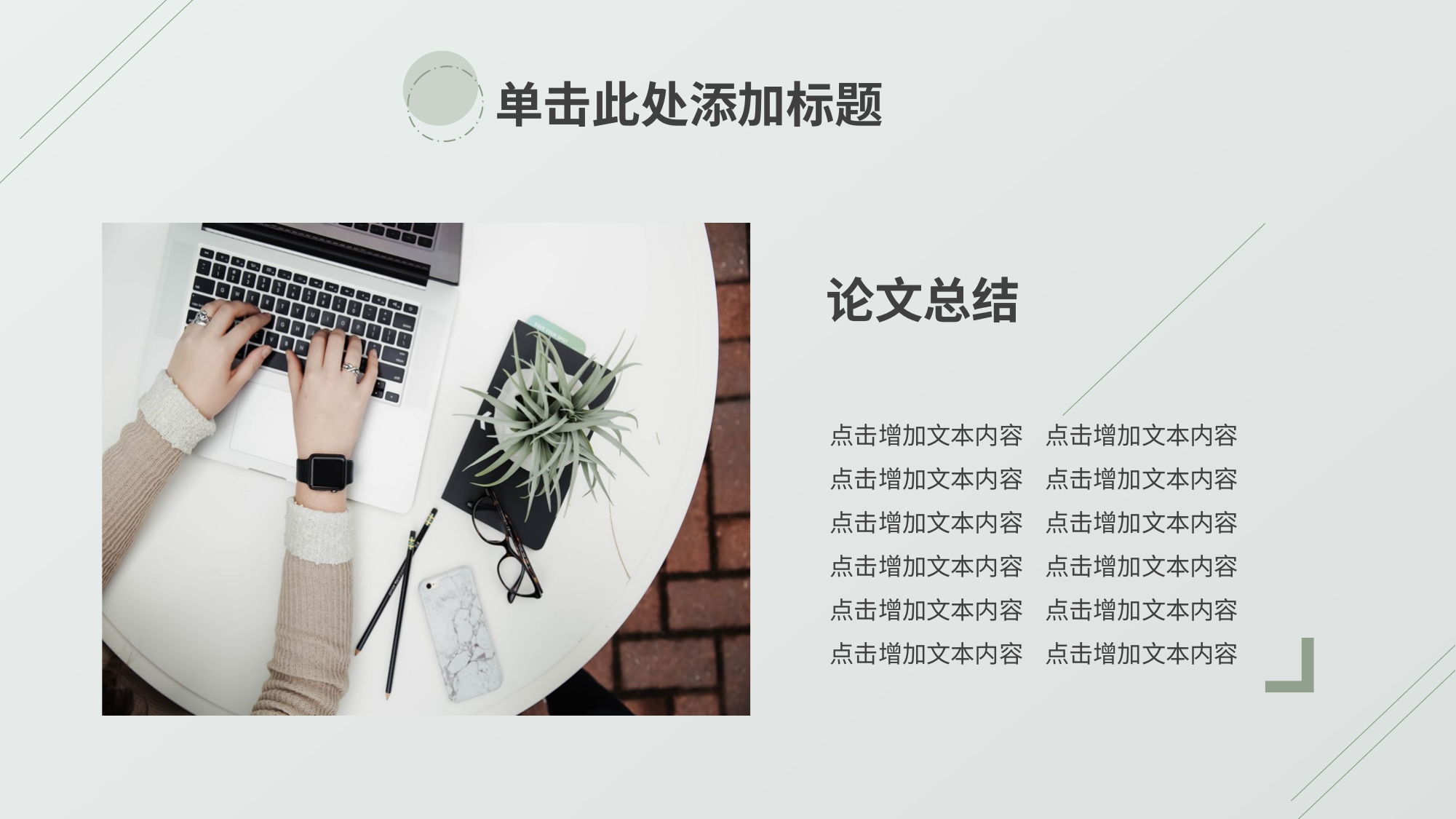

单击此处添加标题

论文总结
点击增加文本内容    点击增加文本内容
点击增加文本内容    点击增加文本内容
点击增加文本内容    点击增加文本内容
点击增加文本内容    点击增加文本内容
点击增加文本内容    点击增加文本内容
点击增加文本内容    点击增加文本内容